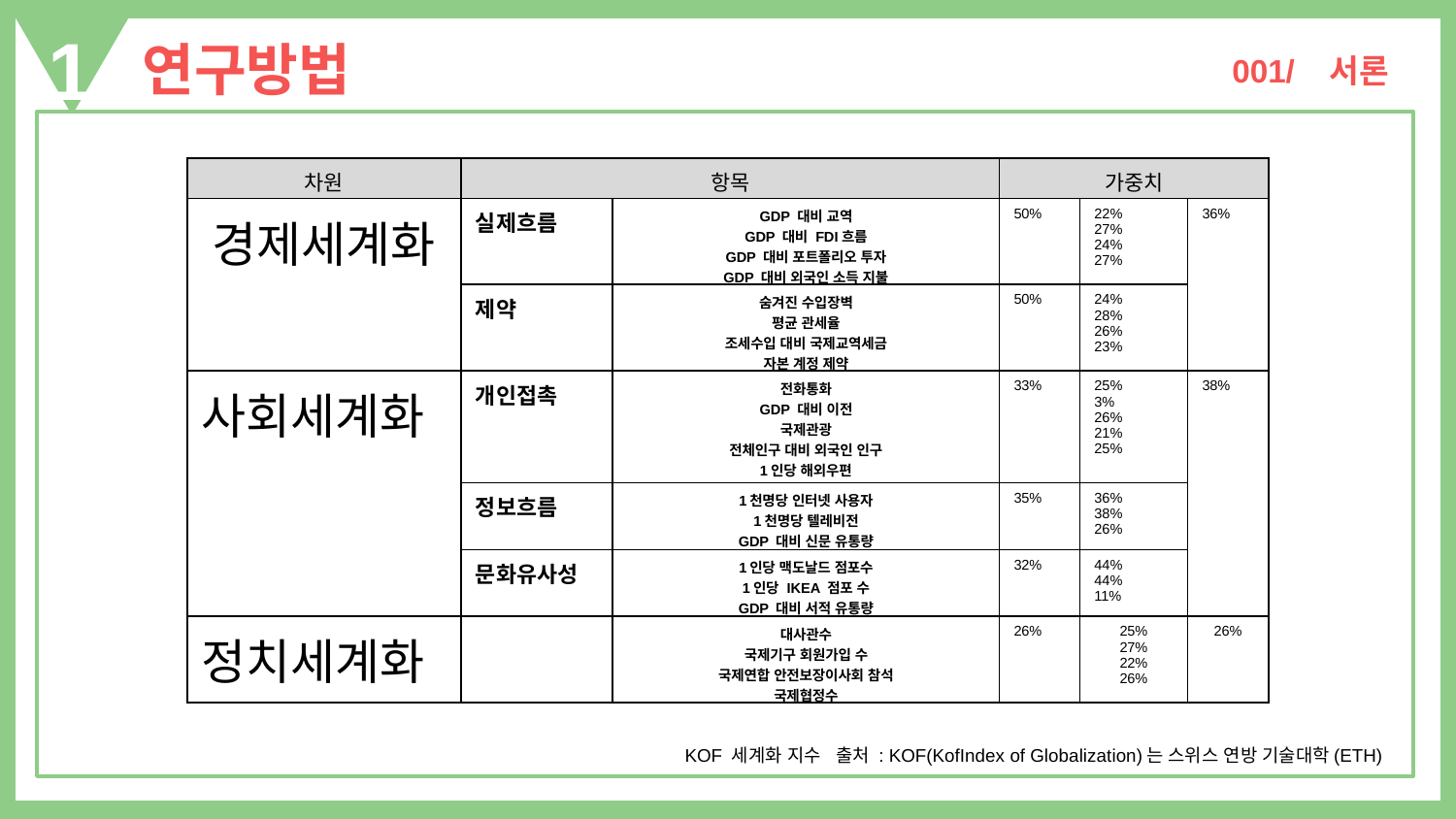

1
연구방법
001/   서론

| 차원 | 항목 |  | 가중치 |  |  |
| --- | --- | --- | --- | --- | --- |
| 경제세계화 | 실제흐름 | GDP 대비 교역 GDP 대비 FDI흐름 GDP 대비 포트폴리오 투자 GDP 대비 외국인 소득 지불 | 50% | 22% 27% 24% 27% | 36% |
|  | 제약 | 숨겨진 수입장벽 평균 관세율 조세수입 대비 국제교역세금 자본 계정 제약 | 50% | 24% 28% 26% 23% |  |
| 사회세계화 | 개인접촉 | 전화통화 GDP 대비 이전 국제관광 전체인구 대비 외국인 인구 1인당 해외우편 | 33% | 25% 3% 26% 21% 25% | 38% |
|  | 정보흐름 | 1천명당 인터넷 사용자 1천명당 텔레비전 GDP 대비 신문 유통량 | 35% | 36% 38% 26% |  |
|  | 문화유사성 | 1인당 맥도날드 점포수 1인당 IKEA 점포 수 GDP 대비 서적 유통량 | 32% | 44% 44% 11% |  |
| 정치세계화 |  | 대사관수 국제기구 회원가입 수 국제연합 안전보장이사회 참석 국제협정수 | 26% | 25% 27% 22% 26% | 26% |
KOF 세계화 지수   출처 : KOF(KofIndex of Globalization)는 스위스 연방 기술대학(ETH)